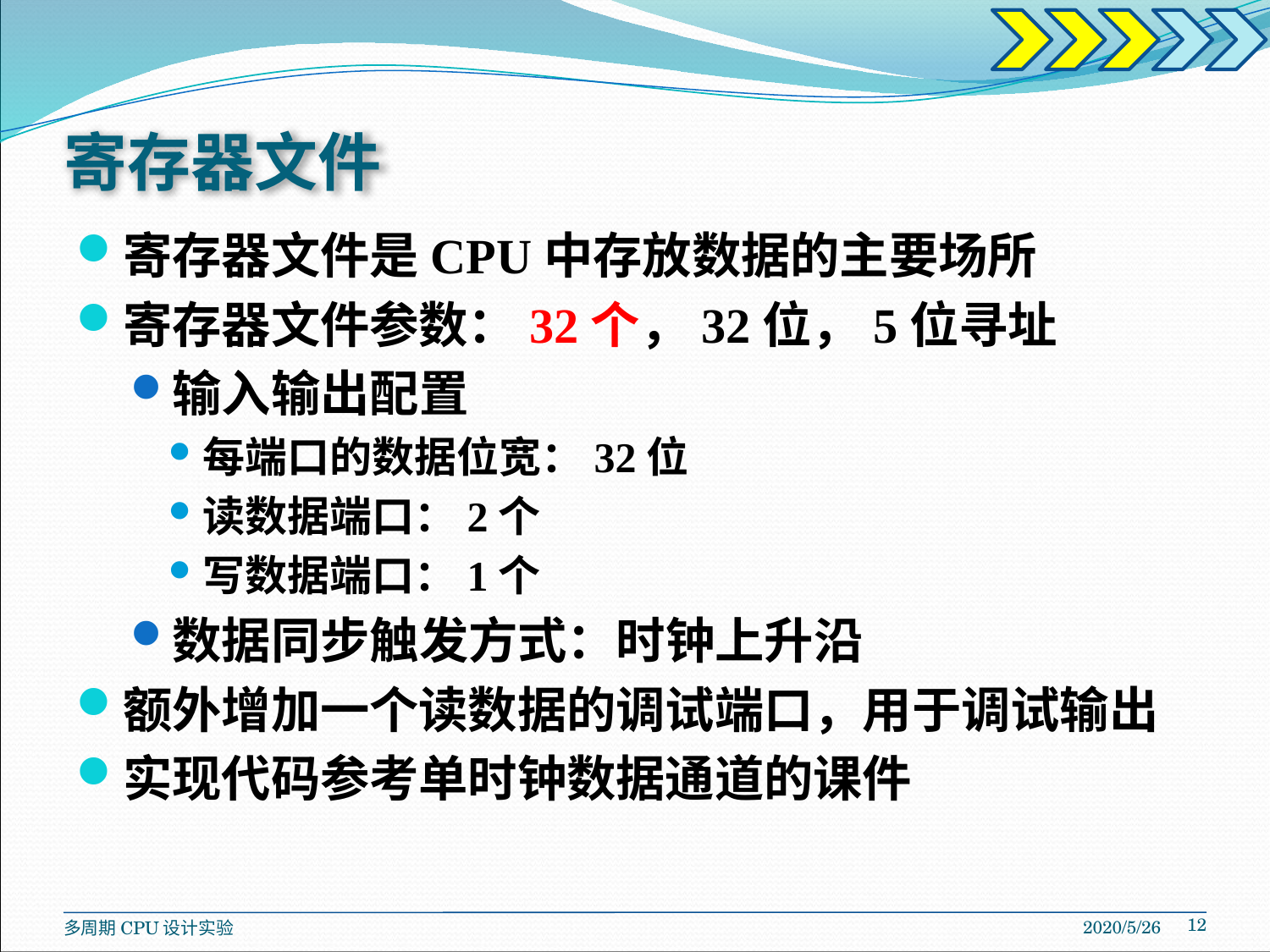

# 寄存器文件
寄存器文件是CPU中存放数据的主要场所
寄存器文件参数：32个，32位，5位寻址
输入输出配置
每端口的数据位宽：32位
读数据端口：2个
写数据端口：1个
数据同步触发方式：时钟上升沿
额外增加一个读数据的调试端口，用于调试输出
实现代码参考单时钟数据通道的课件
2020/5/26
12
多周期CPU设计实验